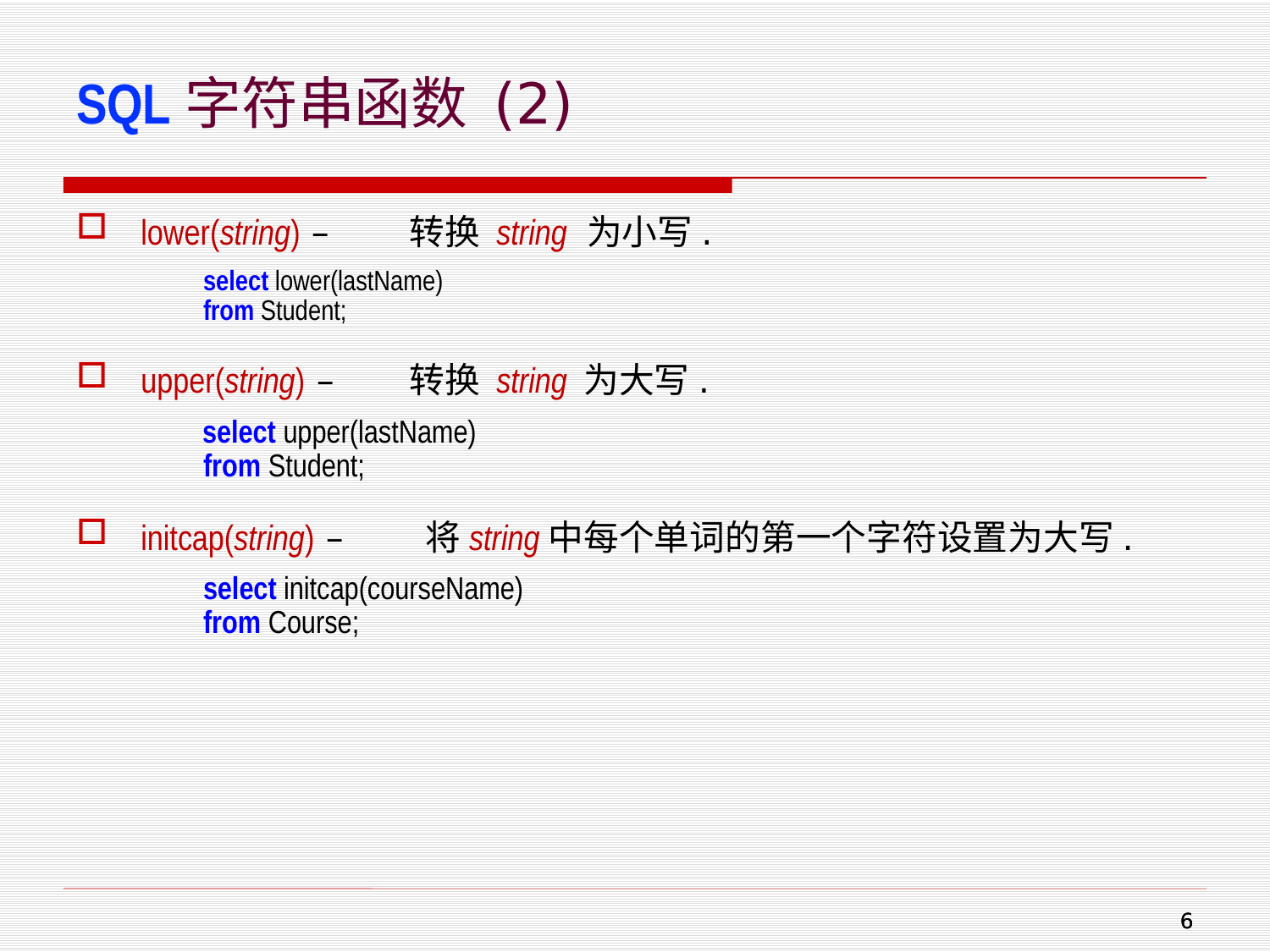

# SQL字符串函数 (2)
lower(string) –	转换 string 为小写.
select lower(lastName)
from Student;
upper(string) –	转换 string 为大写.
select upper(lastName)
from Student;
initcap(string) –	将string中每个单词的第一个字符设置为大写.
select initcap(courseName)
from Course;
6
6